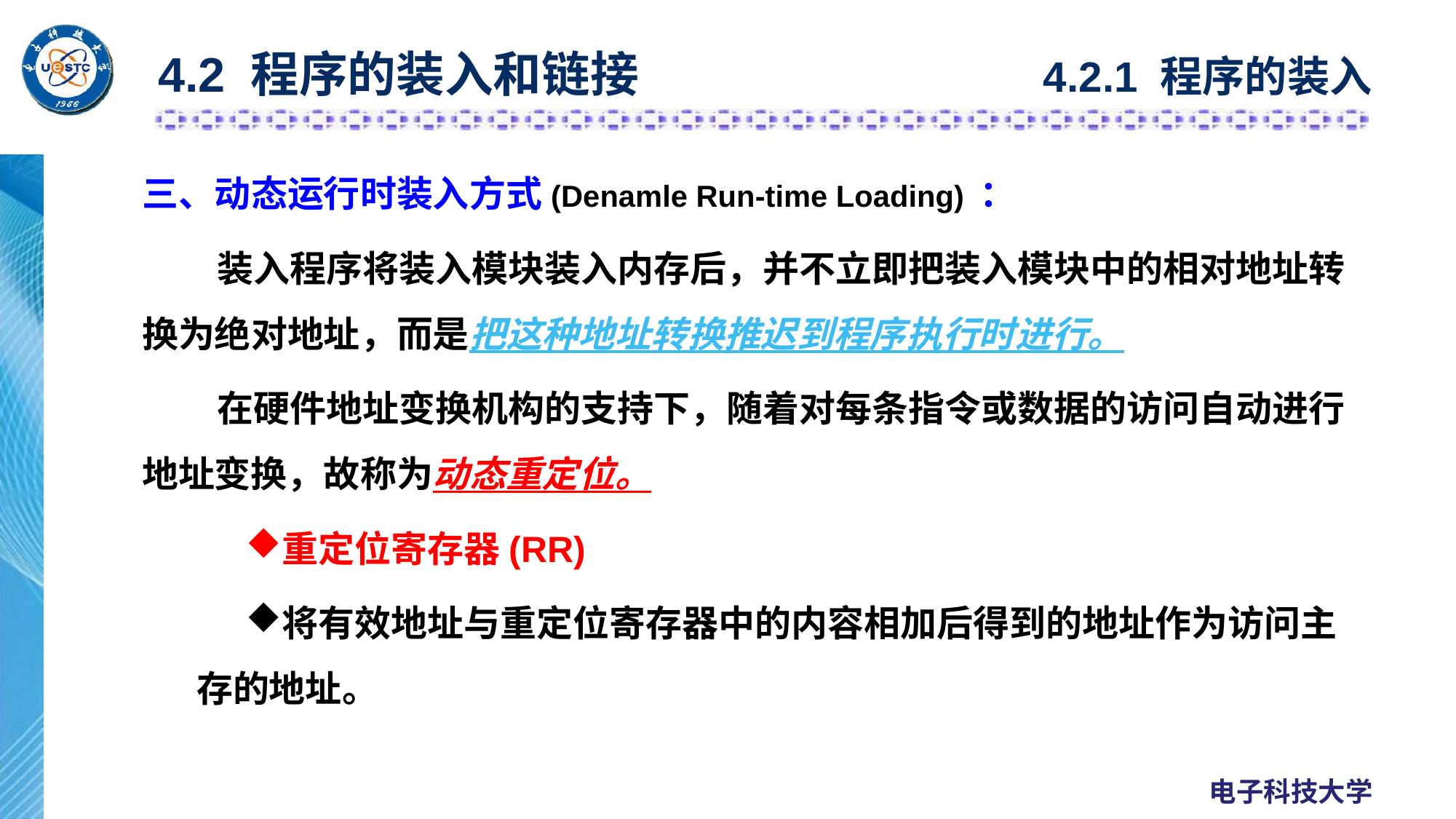

4.2 程序的装入和链接
4.2.1 程序的装入
三、动态运行时装入方式(Denamle Run-time Loading) ：
装入程序将装入模块装入内存后，并不立即把装入模块中的相对地址转换为绝对地址，而是把这种地址转换推迟到程序执行时进行。
在硬件地址变换机构的支持下，随着对每条指令或数据的访问自动进行地址变换，故称为动态重定位。
重定位寄存器(RR)
将有效地址与重定位寄存器中的内容相加后得到的地址作为访问主存的地址。